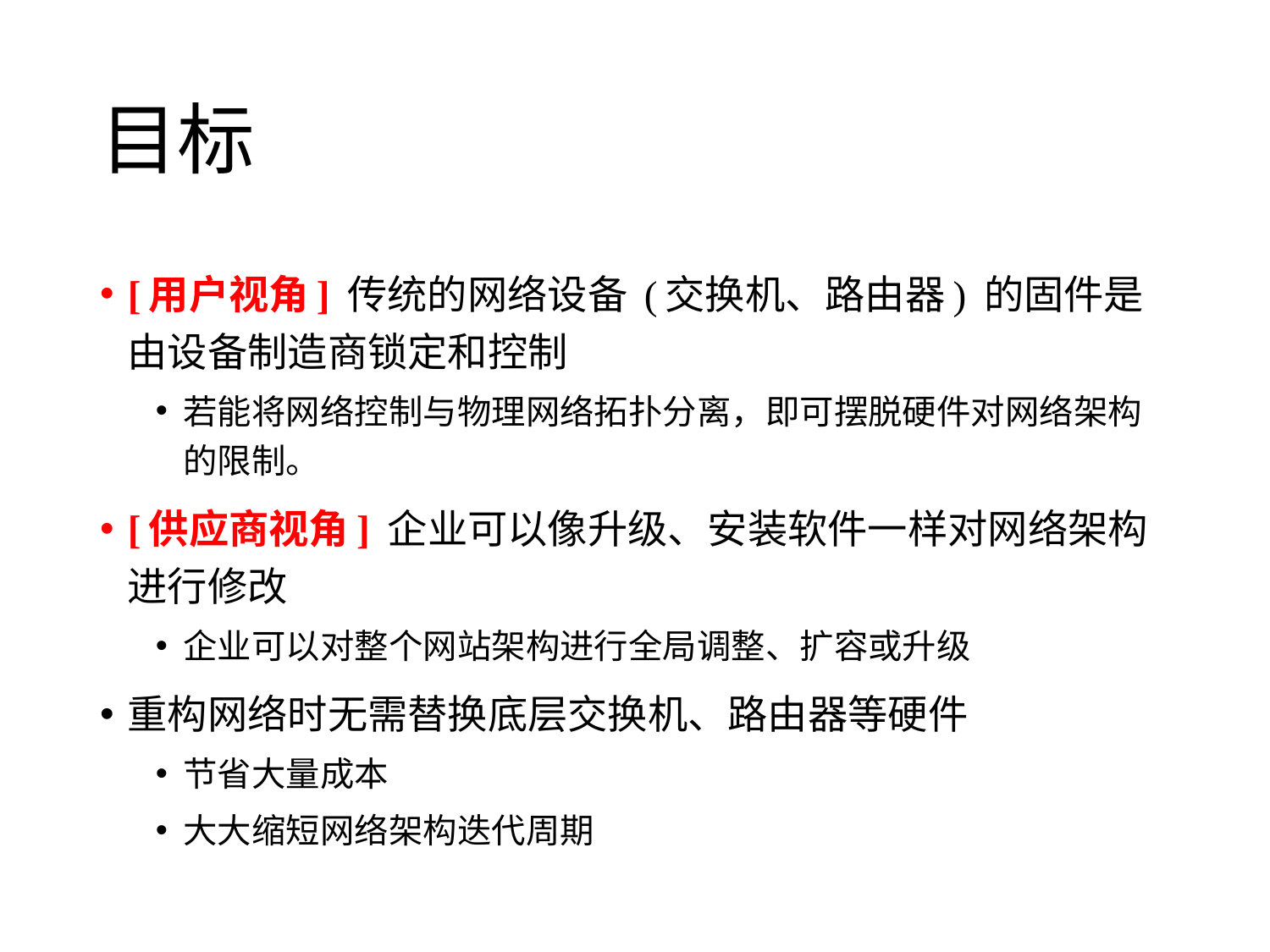

# 目标
[用户视角] 传统的网络设备 (交换机、路由器) 的固件是由设备制造商锁定和控制
若能将网络控制与物理网络拓扑分离，即可摆脱硬件对网络架构的限制。
[供应商视角] 企业可以像升级、安装软件一样对网络架构进行修改
企业可以对整个网站架构进行全局调整、扩容或升级
重构网络时无需替换底层交换机、路由器等硬件
节省大量成本
大大缩短网络架构迭代周期